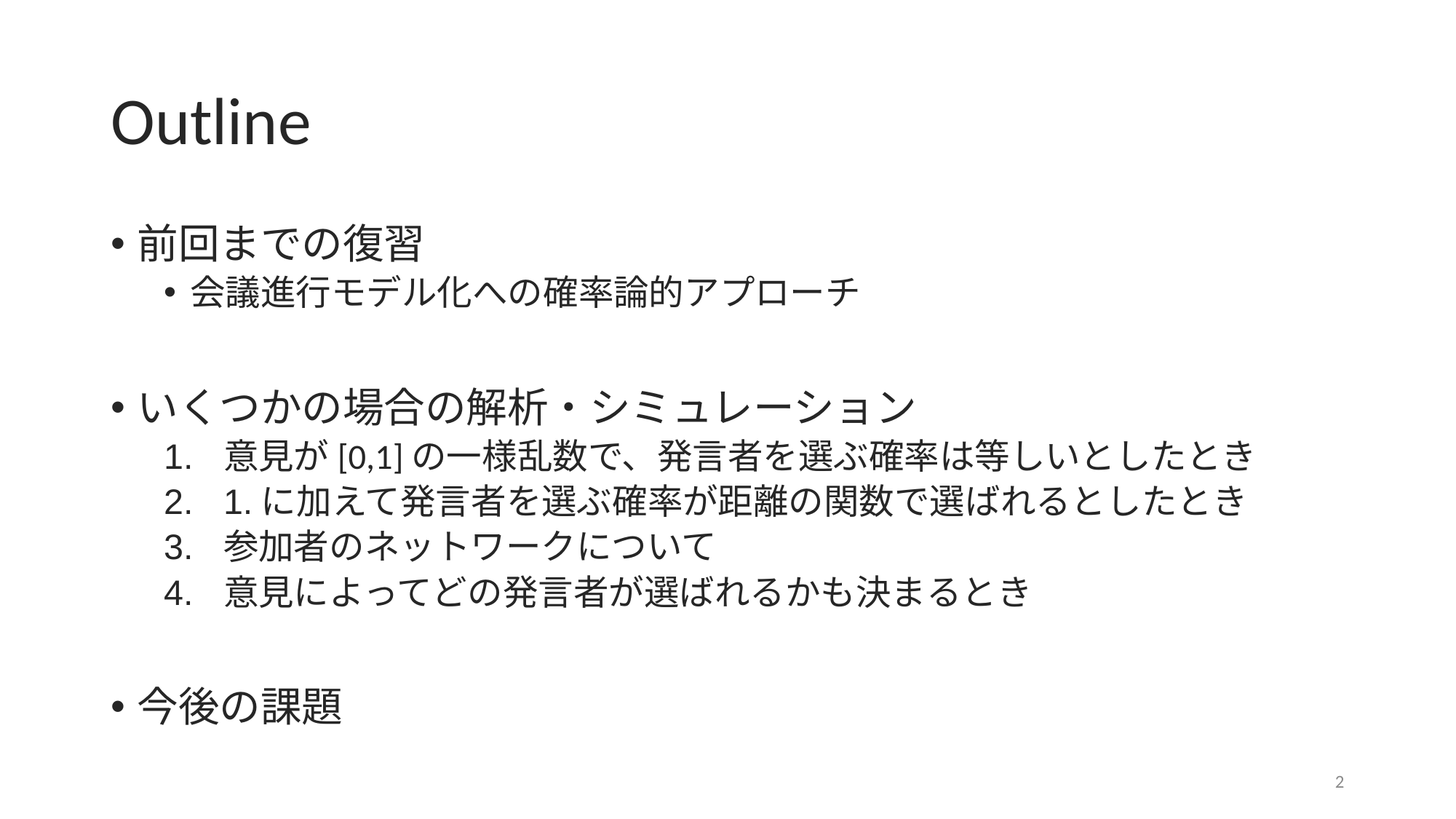

# Outline
前回までの復習
会議進行モデル化への確率論的アプローチ

いくつかの場合の解析・シミュレーション
意見が[0,1]の一様乱数で、発言者を選ぶ確率は等しいとしたとき
1.に加えて発言者を選ぶ確率が距離の関数で選ばれるとしたとき
参加者のネットワークについて
意見によってどの発言者が選ばれるかも決まるとき

今後の課題

2